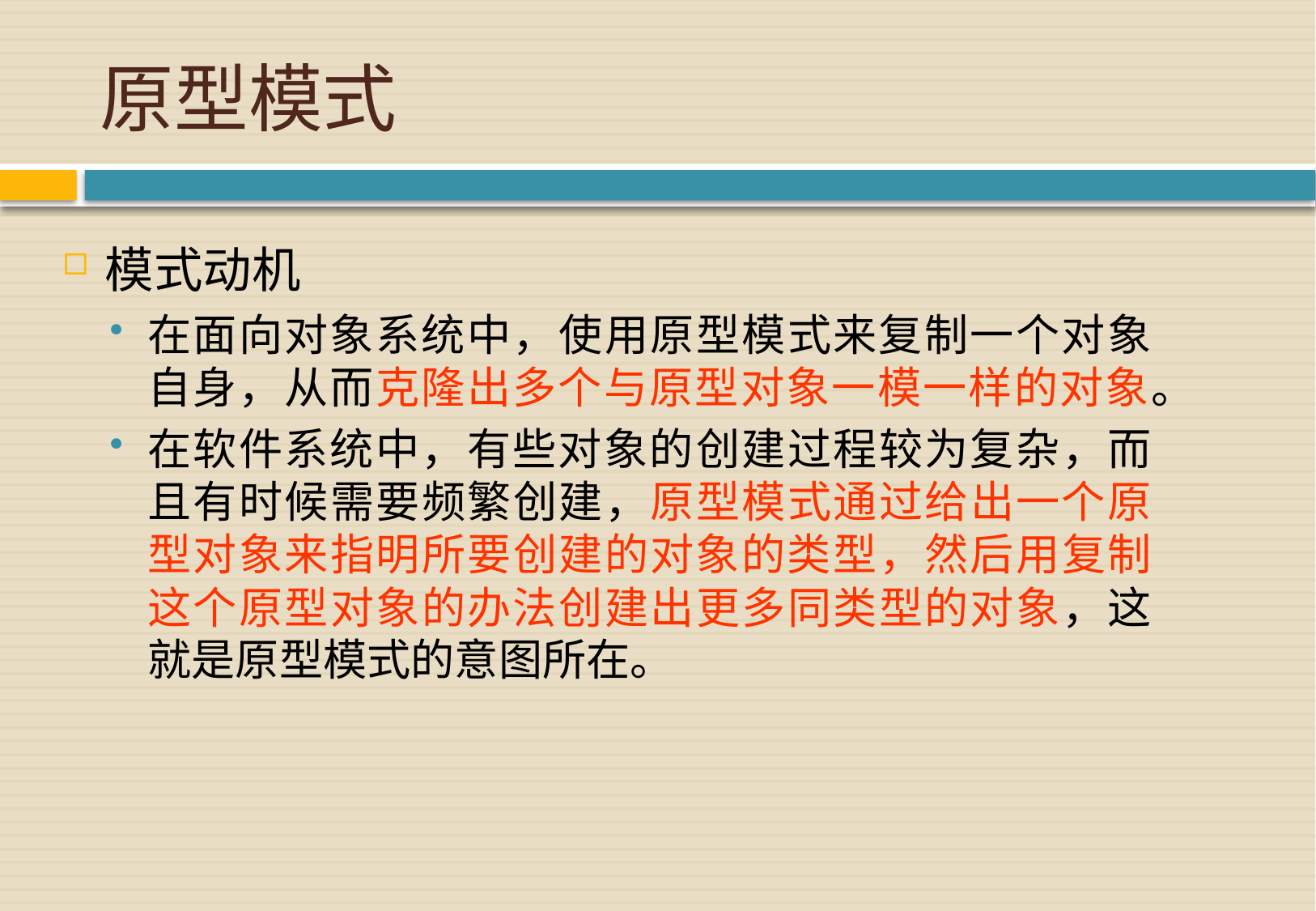

# 原型模式
模式动机
在面向对象系统中，使用原型模式来复制一个对象自身，从而克隆出多个与原型对象一模一样的对象。
在软件系统中，有些对象的创建过程较为复杂，而且有时候需要频繁创建，原型模式通过给出一个原型对象来指明所要创建的对象的类型，然后用复制这个原型对象的办法创建出更多同类型的对象，这就是原型模式的意图所在。